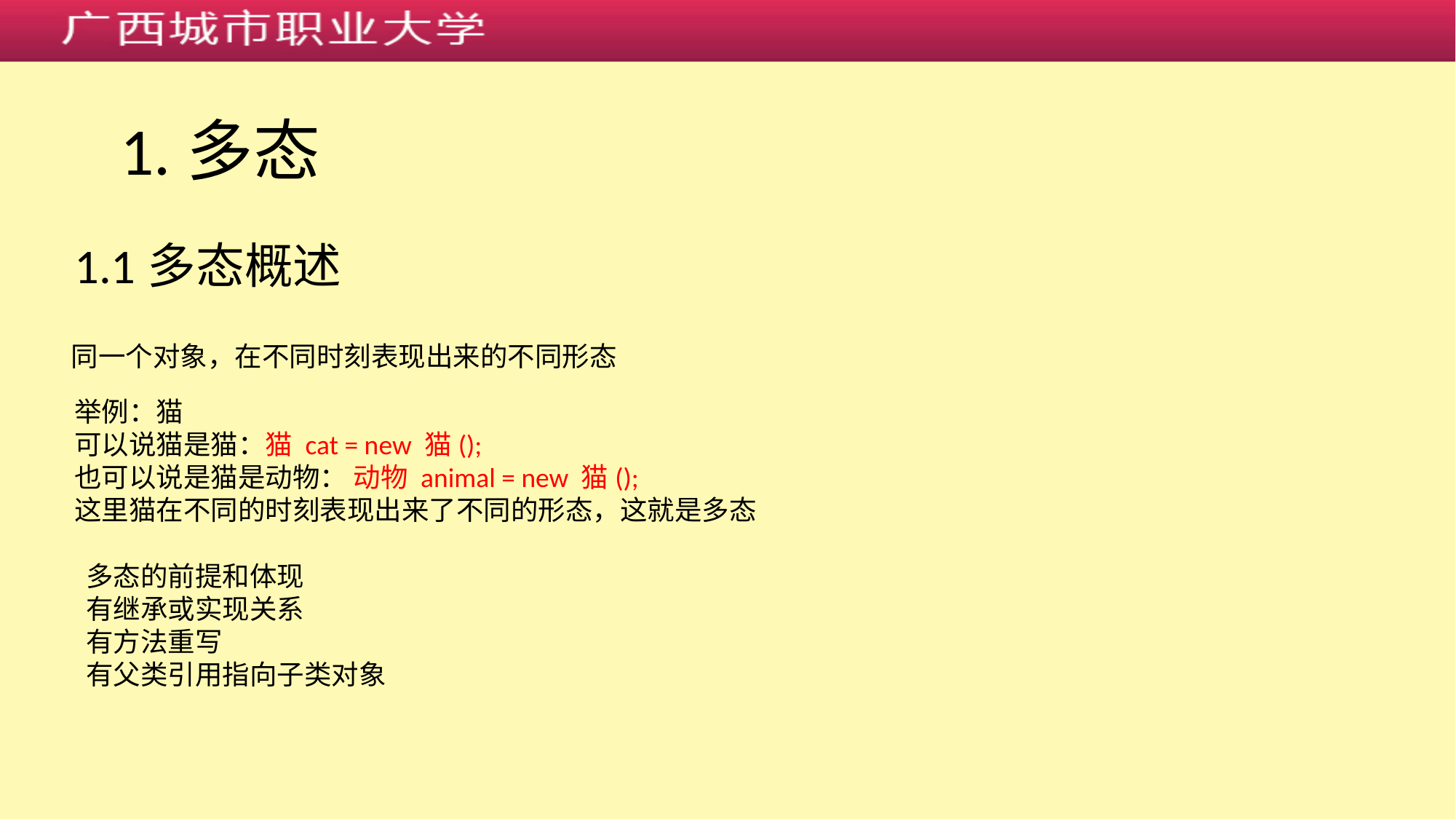

# 1.多态
1.1多态概述
同一个对象，在不同时刻表现出来的不同形态
举例：猫
可以说猫是猫：猫 cat = new 猫();
也可以说是猫是动物： 动物 animal = new 猫();
这里猫在不同的时刻表现出来了不同的形态，这就是多态
多态的前提和体现
有继承或实现关系
有方法重写
有父类引用指向子类对象